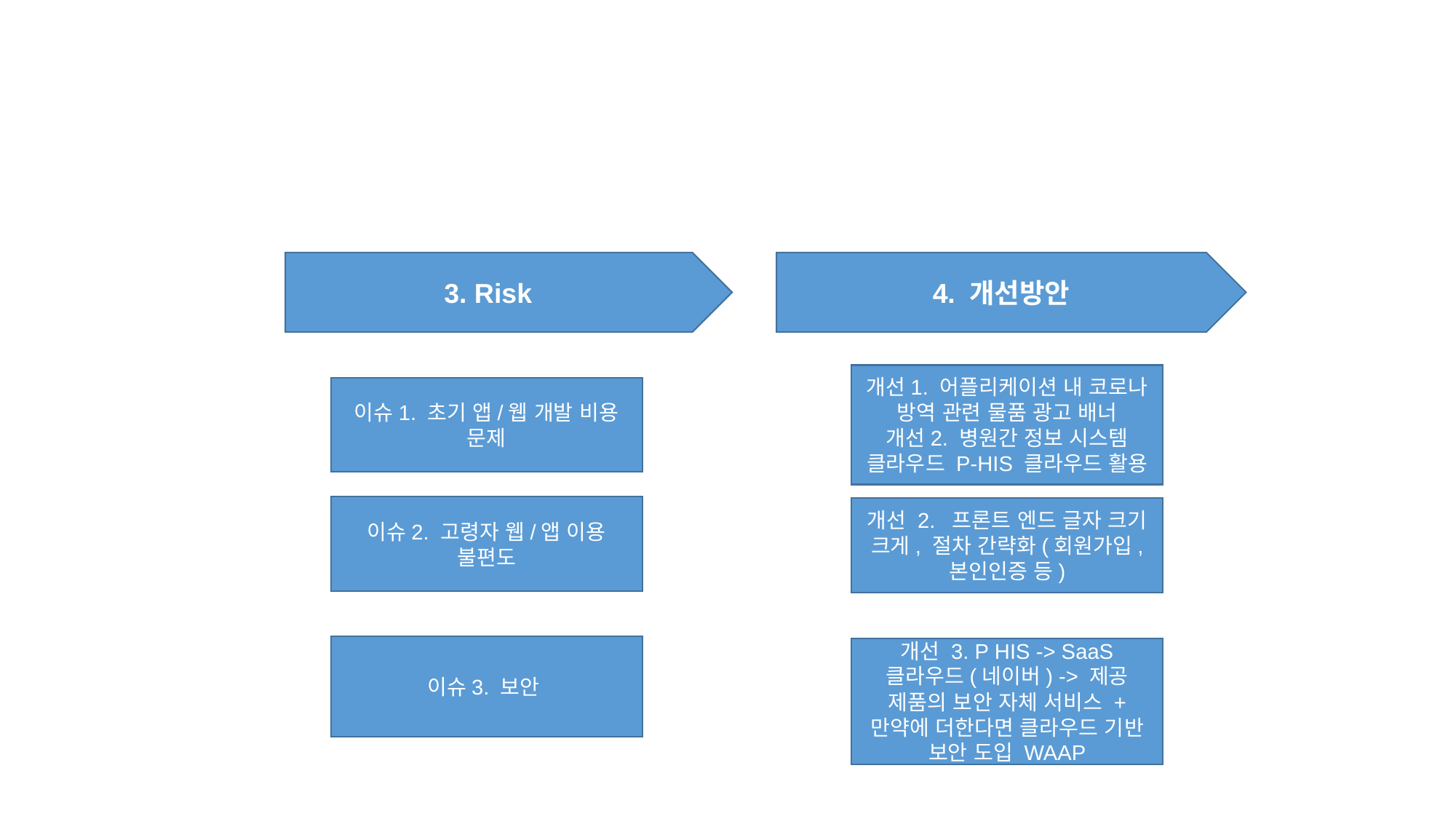

3. Risk
4. 개선방안
개선1. 어플리케이션 내 코로나 방역 관련 물품 광고 배너
개선2. 병원간 정보 시스템 클라우드 P-HIS 클라우드 활용
이슈1. 초기 앱/웹 개발 비용 문제
이슈2. 고령자 웹/앱 이용 불편도
개선 2.  프론트 엔드 글자 크기 크게, 절차 간략화(회원가입, 본인인증 등)
이슈3. 보안
개선 3. P HIS -> SaaS 클라우드(네이버) -> 제공 제품의 보안 자체 서비스 + 만약에 더한다면 클라우드 기반 보안 도입 WAAP